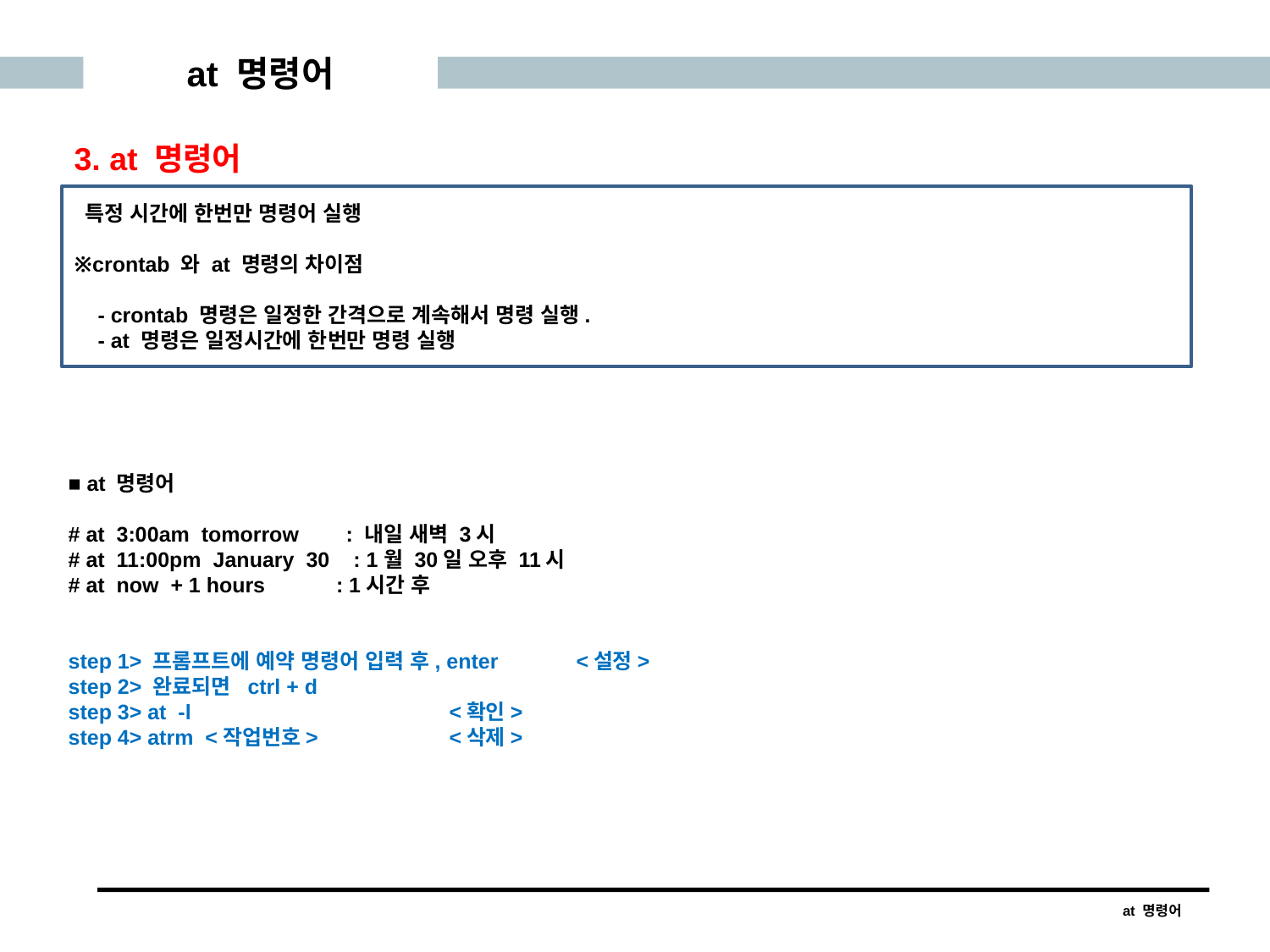

at 명령어

3. at 명령어
 특정 시간에 한번만 명령어 실행

※ crontab 와 at 명령의 차이점

    - crontab 명령은 일정한 간격으로 계속해서 명령 실행.
    - at 명령은 일정시간에 한번만 명령 실행
■ at 명령어

# at  3:00am  tomorrow        : 내일 새벽 3시
# at  11:00pm  January  30    : 1월 30일 오후 11시
# at  now  + 1 hours            : 1시간 후

step 1> 프롬프트에 예약 명령어 입력 후, enter	<설정>
step 2> 완료되면  ctrl + d
step 3> at  -l			<확인>
step 4> atrm  <작업번호>		<삭제>

at 명령어